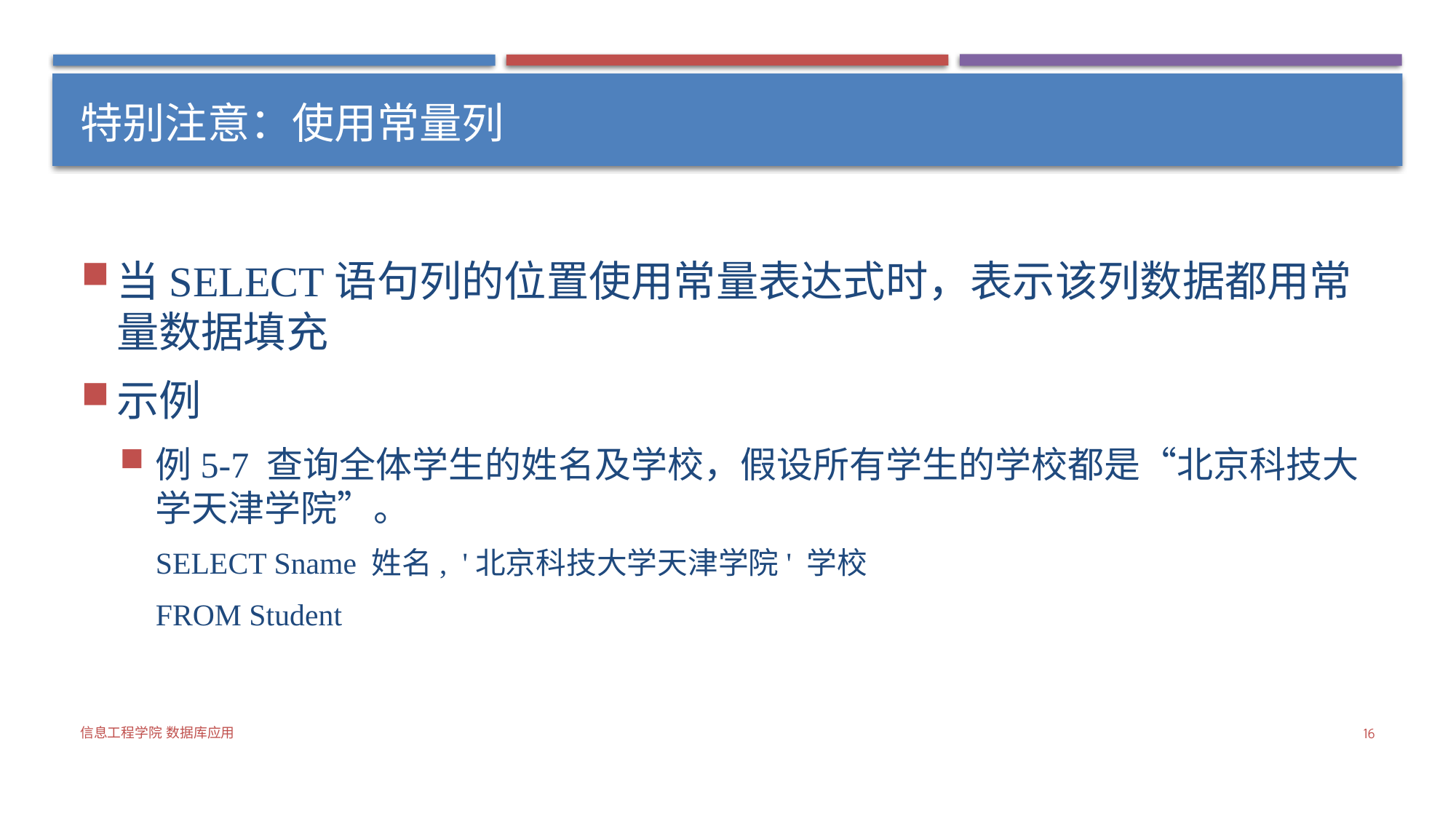

# 特别注意：使用常量列
当SELECT语句列的位置使用常量表达式时，表示该列数据都用常量数据填充
示例
例5-7 查询全体学生的姓名及学校，假设所有学生的学校都是“北京科技大学天津学院”。
SELECT Sname 姓名,  '北京科技大学天津学院' 学校
FROM Student
信息工程学院 数据库应用
16